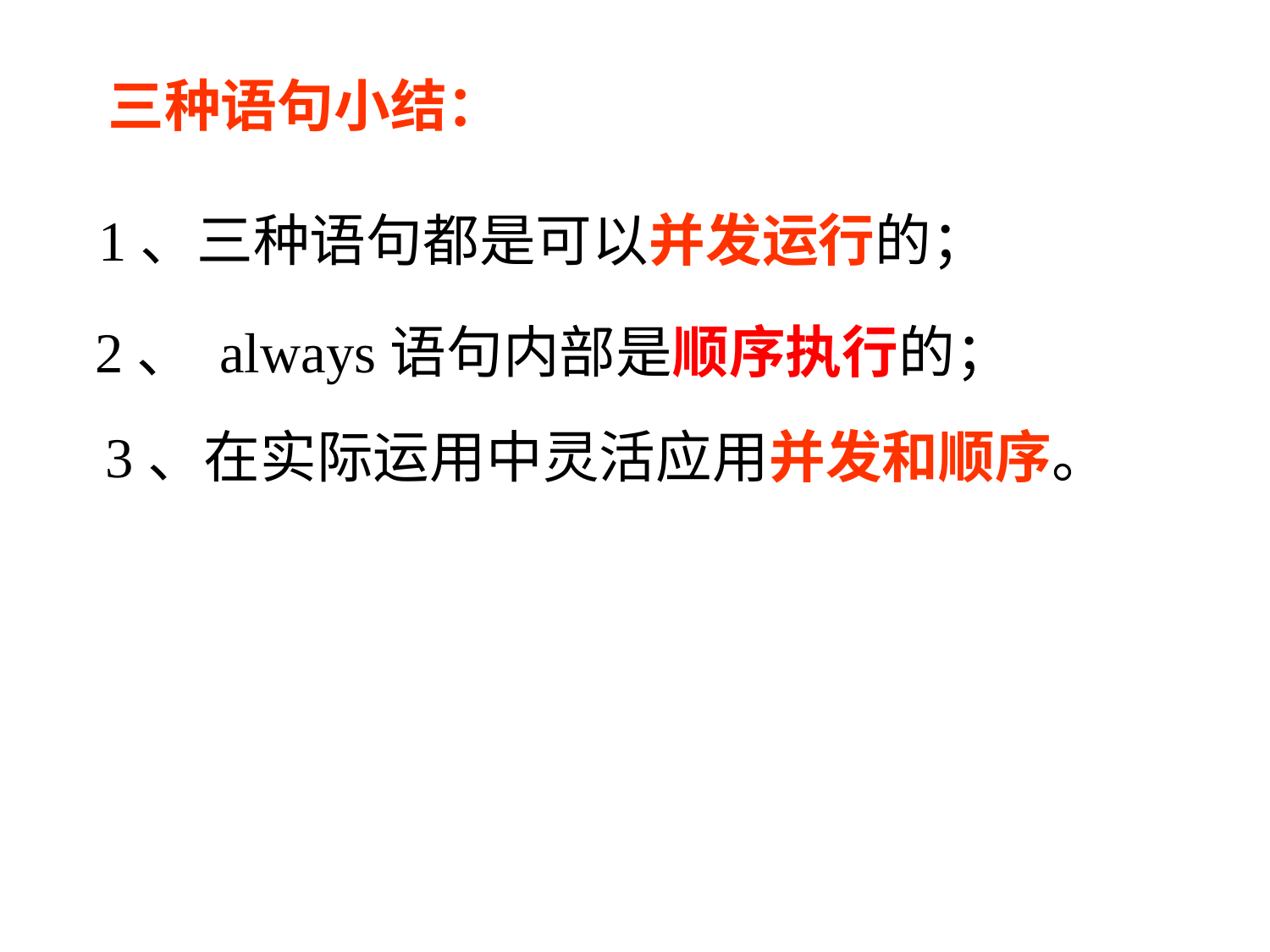

三种语句小结：
1、三种语句都是可以并发运行的；
2、 always语句内部是顺序执行的；
3、在实际运用中灵活应用并发和顺序。